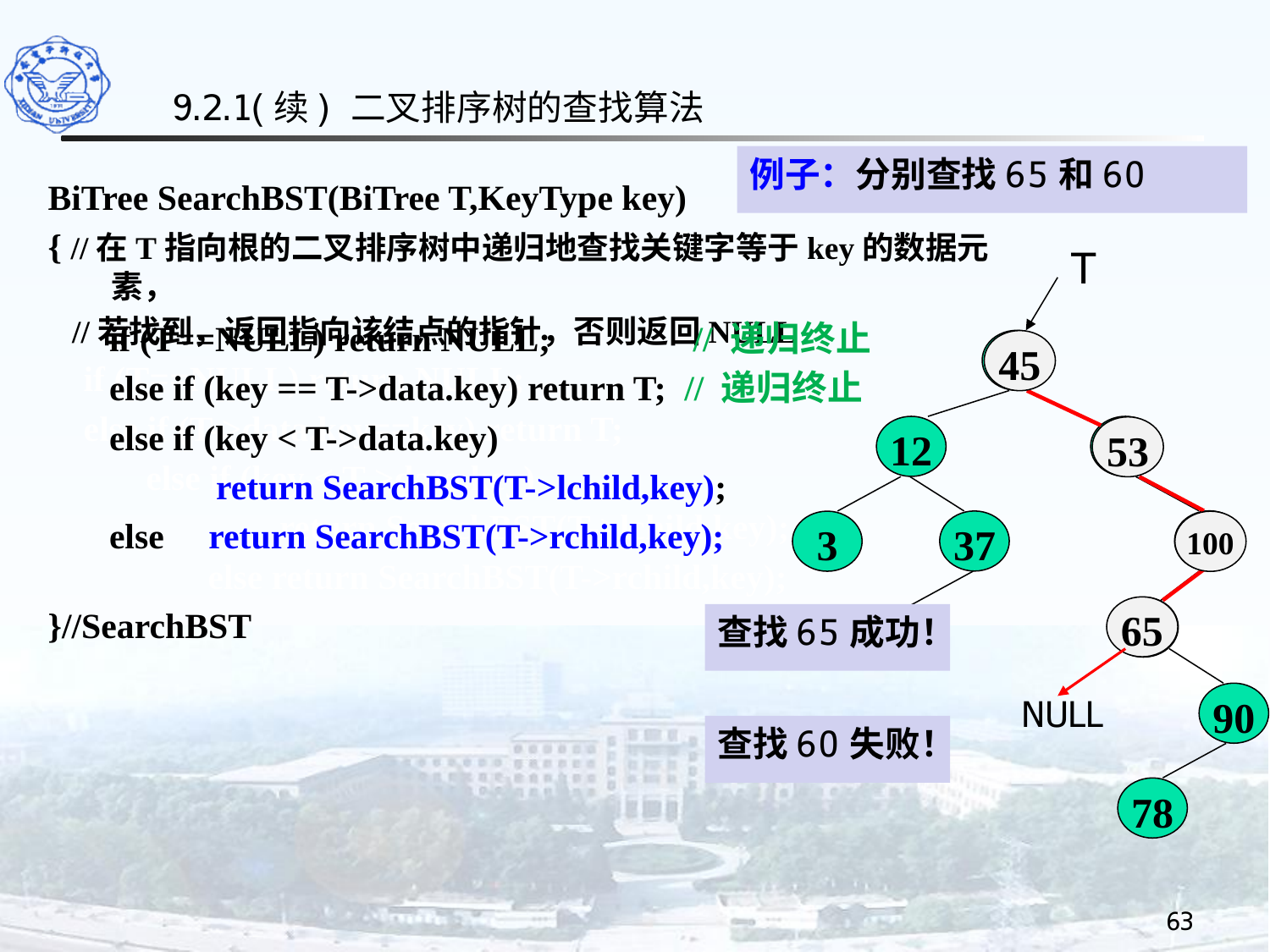

9.2.1(续) 二叉排序树的查找算法
例子：分别查找65和60
BiTree SearchBST(BiTree T,KeyType key)
{ //在T指向根的二叉排序树中递归地查找关键字等于key的数据元素，
   //若找到，返回指向该结点的指针，否则返回NULL
    if (T==NULL) return NULL;
    else if (T->data.key==key) return T;
           else if (key < T->data.key)
                          return SearchBST(T->lchild,key);
                  else return SearchBST(T->rchild,key);
}//SearchBST
T

    if (T==NULL) return NULL;                // 递归终止
    else if (key == T->data.key) return T;  // 递归终止
    else if (key < T->data.key)
                return SearchBST(T->lchild,key);
    else     return SearchBST(T->rchild,key);
45

12
53

100
37
3

65
24

90

78
45

53

100

65
查找65成功！

NULL
查找60失败！
63